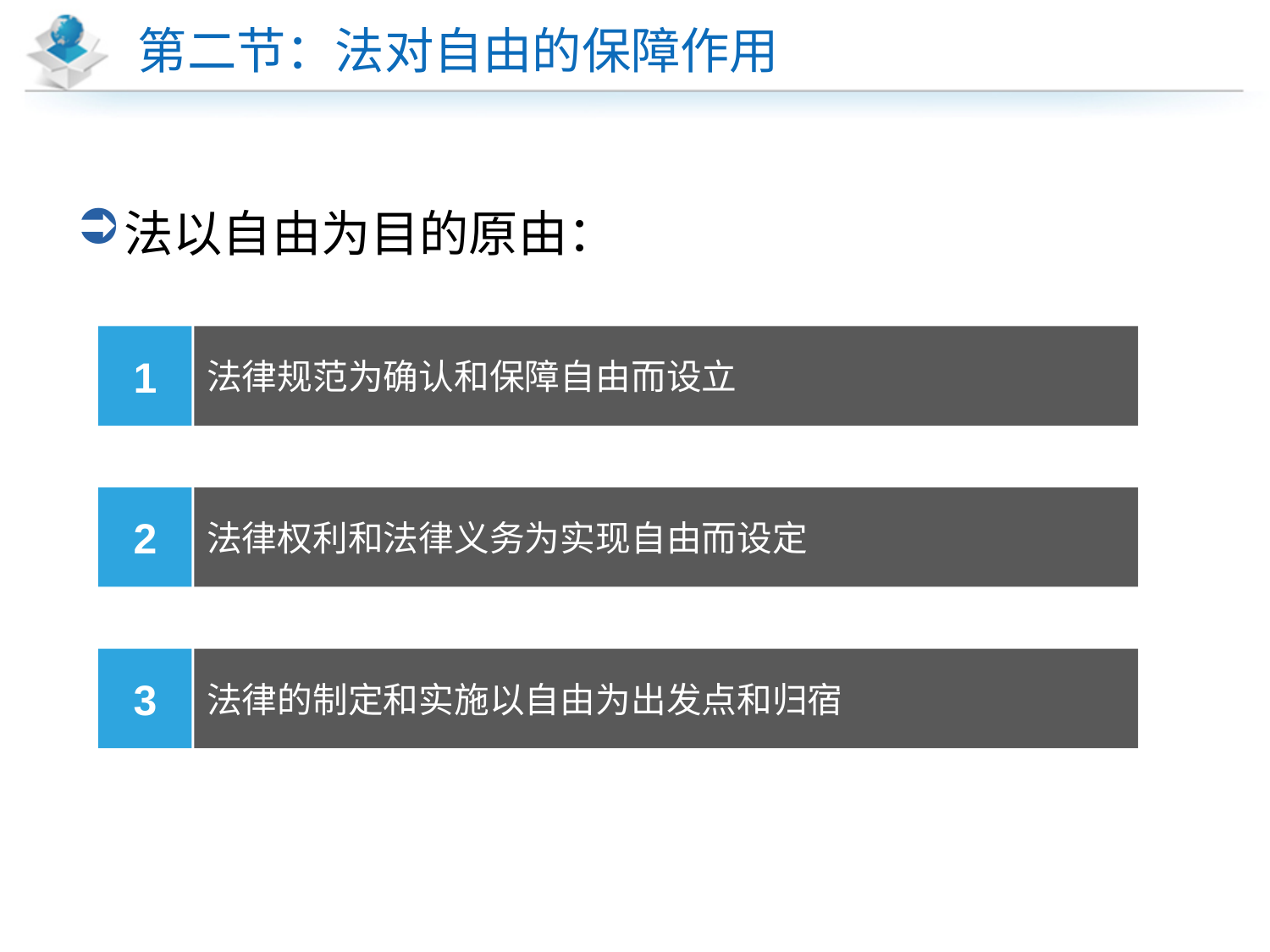

# 第二节：法对自由的保障作用
法以自由为目的原由：
1
法律规范为确认和保障自由而设立
2
法律权利和法律义务为实现自由而设定
3
法律的制定和实施以自由为出发点和归宿